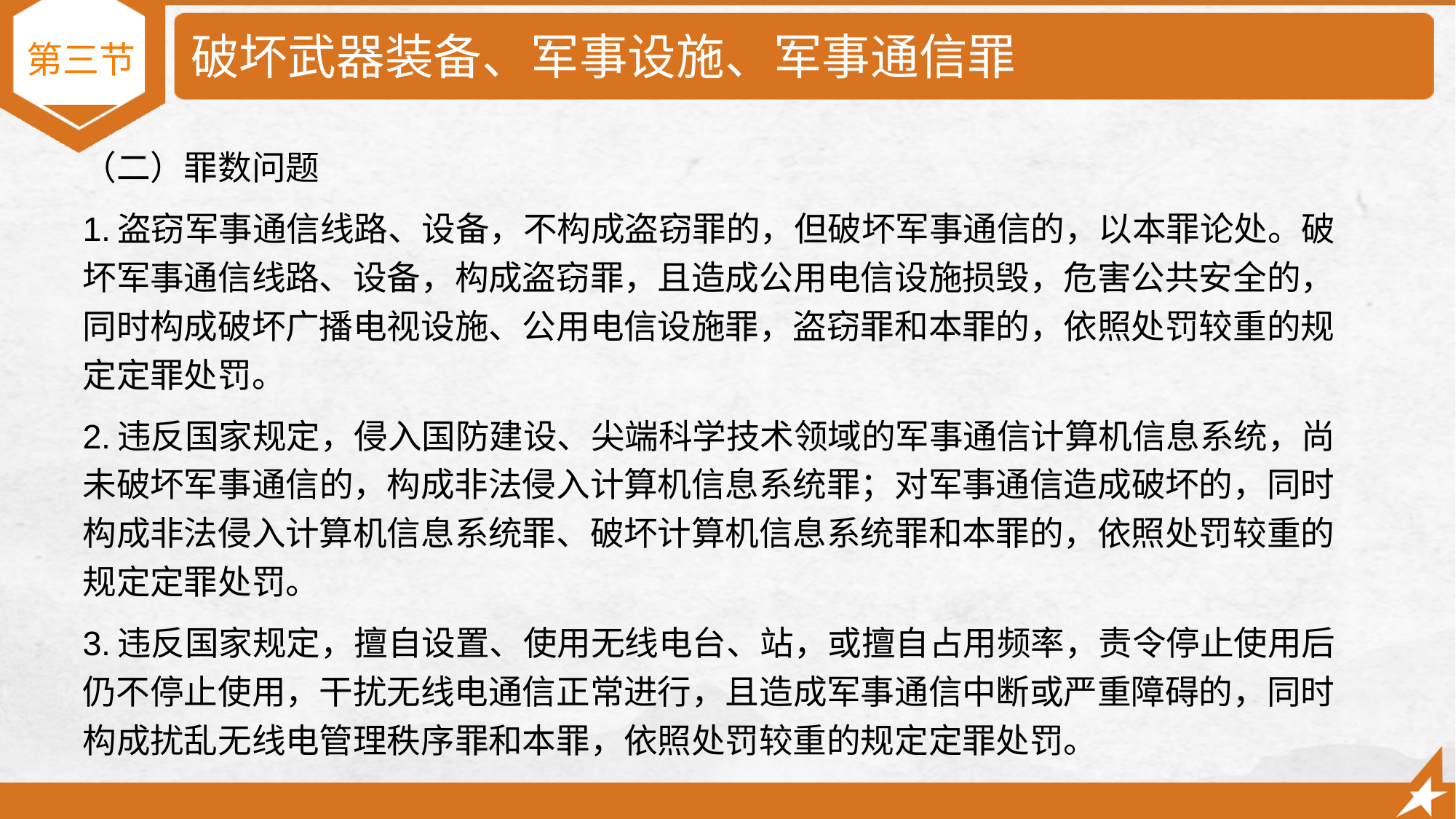

# 破坏武器装备、军事设施、军事通信罪
第三节
（二）罪数问题
1.盗窃军事通信线路、设备，不构成盗窃罪的，但破坏军事通信的，以本罪论处。破坏军事通信线路、设备，构成盗窃罪，且造成公用电信设施损毁，危害公共安全的，同时构成破坏广播电视设施、公用电信设施罪，盗窃罪和本罪的，依照处罚较重的规定定罪处罚。
2.违反国家规定，侵入国防建设、尖端科学技术领域的军事通信计算机信息系统，尚未破坏军事通信的，构成非法侵入计算机信息系统罪；对军事通信造成破坏的，同时构成非法侵入计算机信息系统罪、破坏计算机信息系统罪和本罪的，依照处罚较重的规定定罪处罚。
3.违反国家规定，擅自设置、使用无线电台、站，或擅自占用频率，责令停止使用后仍不停止使用，干扰无线电通信正常进行，且造成军事通信中断或严重障碍的，同时构成扰乱无线电管理秩序罪和本罪，依照处罚较重的规定定罪处罚。